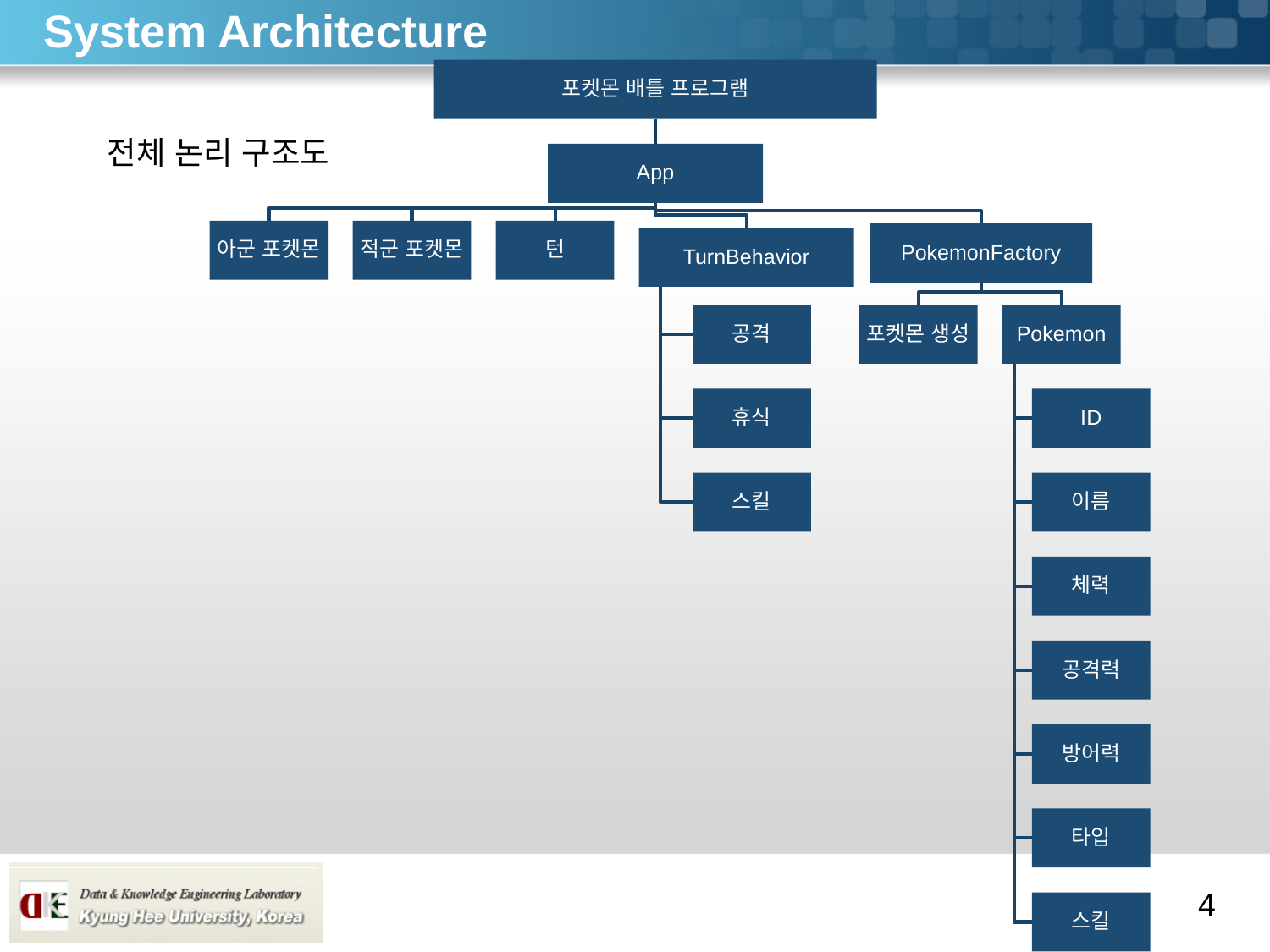

# System Architecture
포켓몬 배틀 프로그램
App
아군 포켓몬
적군 포켓몬
턴
TurnBehavior
공격
휴식
스킬
PokemonFactory
포켓몬 생성
Pokemon
ID
이름
체력
공격력
방어력
타입
스킬
전체 논리 구조도